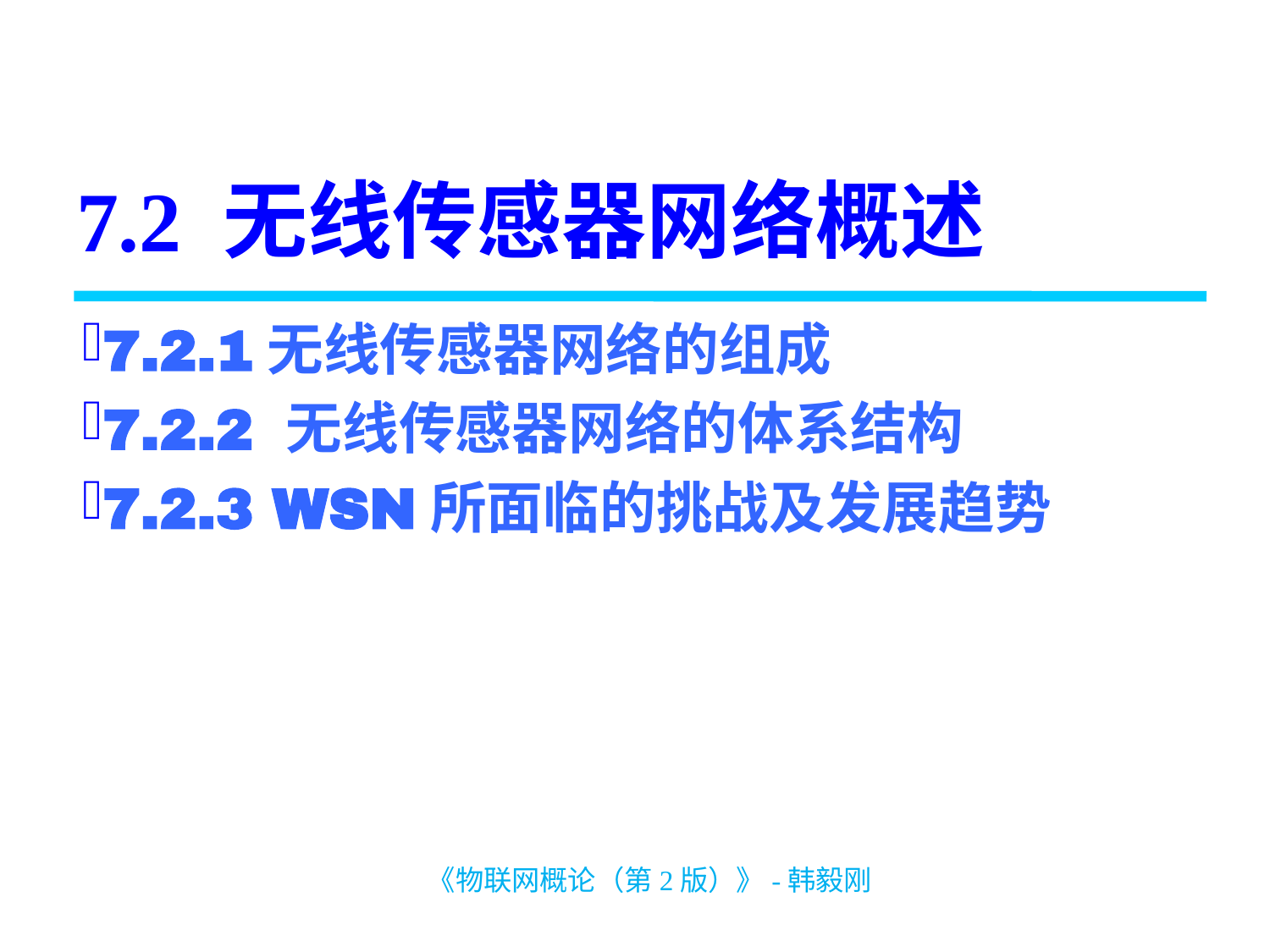

# 7.2 无线传感器网络概述
7.2.1无线传感器网络的组成
7.2.2 无线传感器网络的体系结构
7.2.3 WSN所面临的挑战及发展趋势